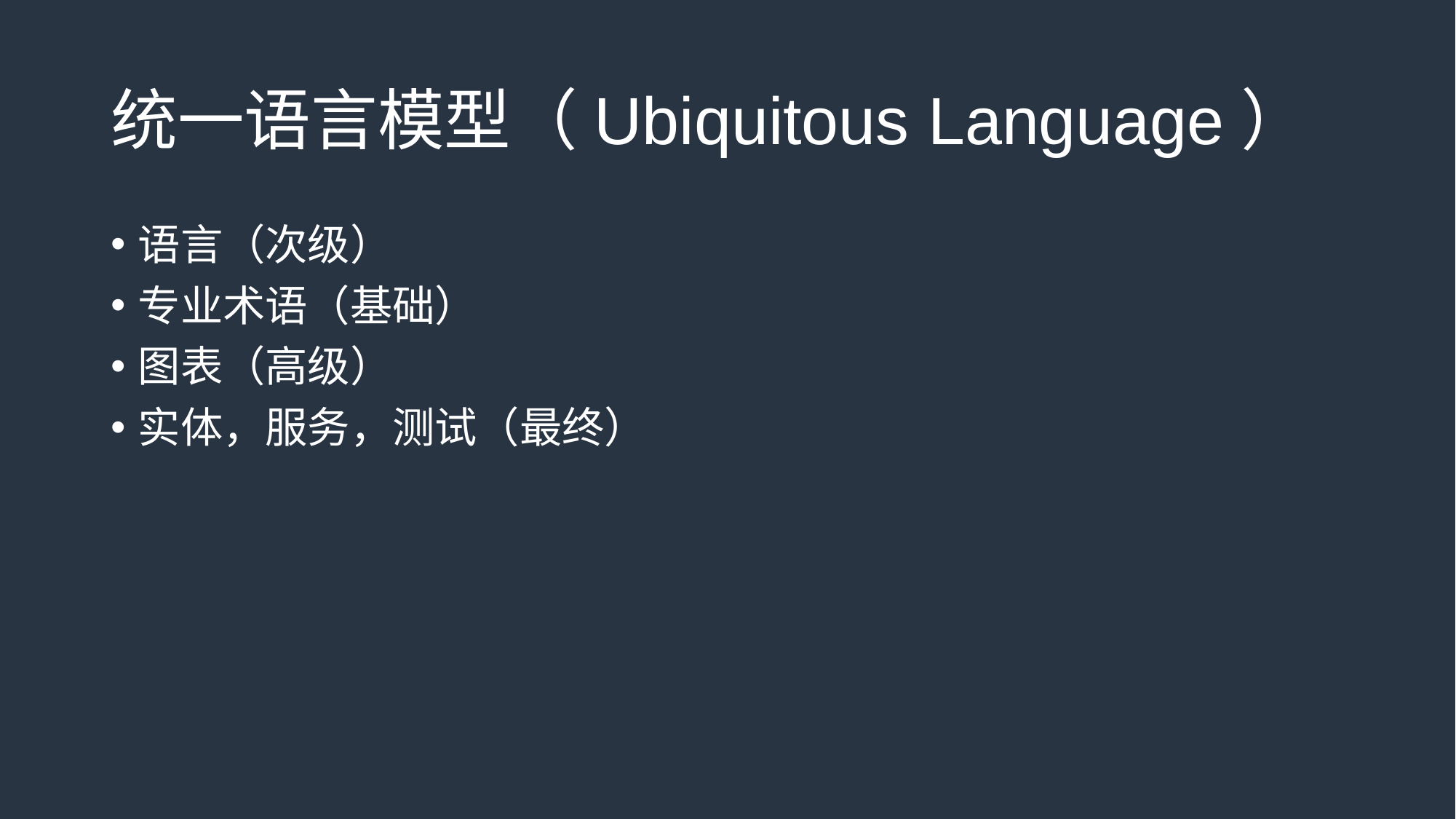

# 统一语言模型（Ubiquitous Language）
语言（次级）
专业术语（基础）
图表（高级）
实体，服务，测试（最终）